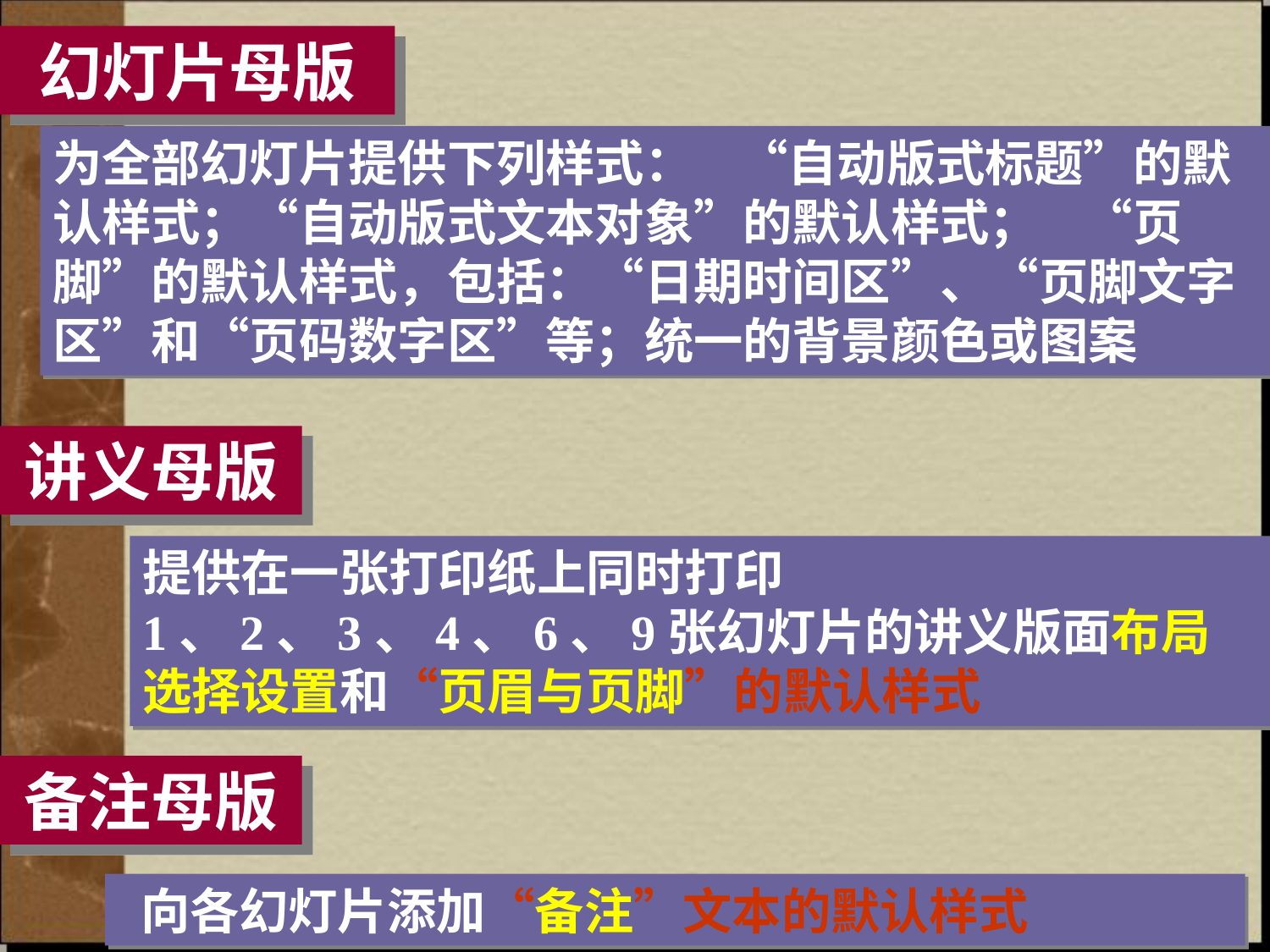

幻灯片母版
为全部幻灯片提供下列样式：    “自动版式标题”的默认样式；“自动版式文本对象”的默认样式；    “页脚”的默认样式，包括：“日期时间区”、“页脚文字区”和“页码数字区”等；统一的背景颜色或图案
讲义母版
提供在一张打印纸上同时打印1、2、3、4、6、9张幻灯片的讲义版面布局选择设置和“页眉与页脚”的默认样式
备注母版
14
 向各幻灯片添加“备注”文本的默认样式